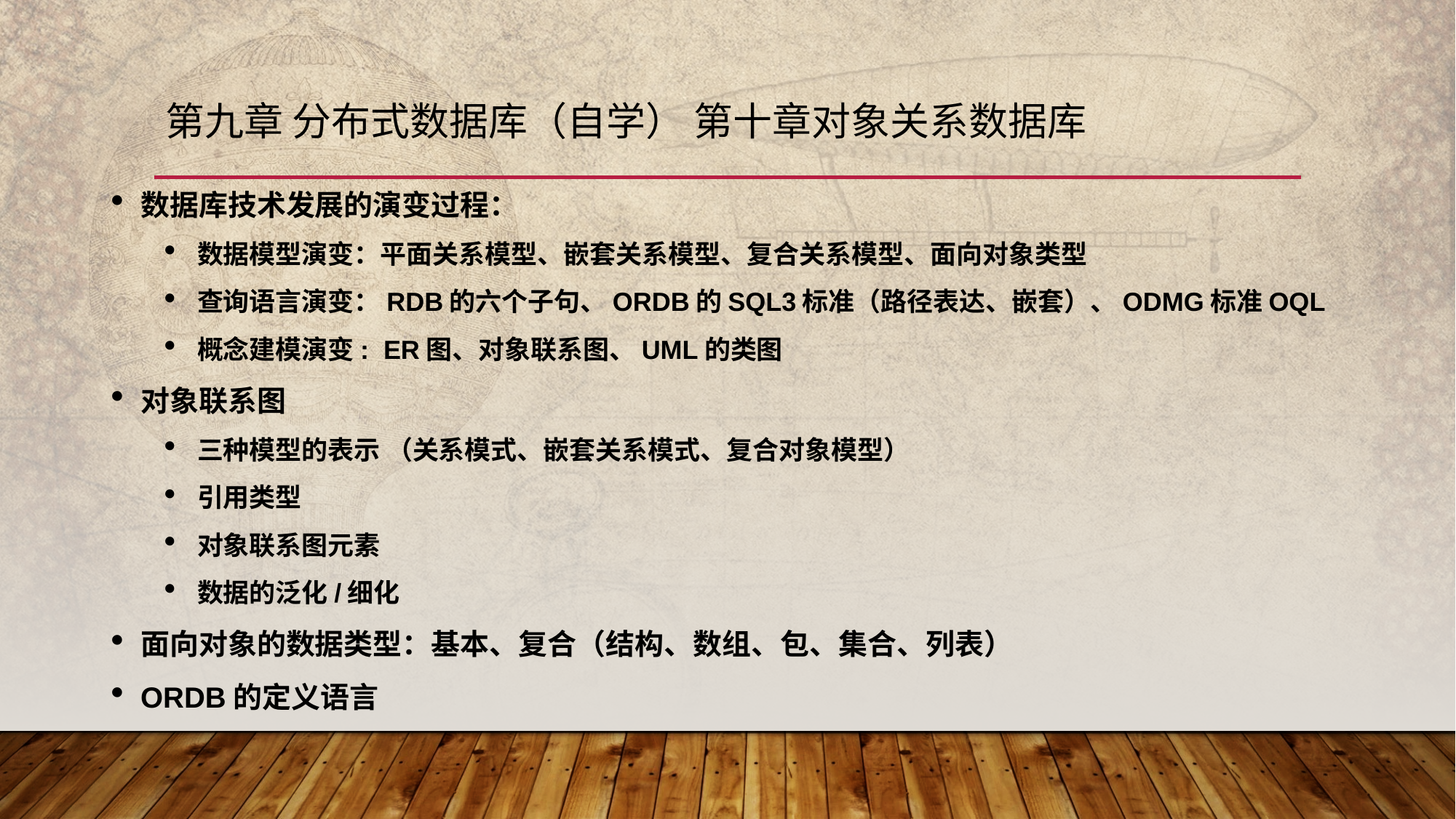

# 第九章 分布式数据库（自学） 第十章对象关系数据库
数据库技术发展的演变过程：
数据模型演变：平面关系模型、嵌套关系模型、复合关系模型、面向对象类型
查询语言演变：RDB的六个子句、ORDB的SQL3标准（路径表达、嵌套）、ODMG标准OQL
概念建模演变:  ER图、对象联系图、UML的类图
对象联系图
三种模型的表示 （关系模式、嵌套关系模式、复合对象模型）
引用类型
对象联系图元素
数据的泛化/细化
面向对象的数据类型：基本、复合（结构、数组、包、集合、列表）
ORDB的定义语言